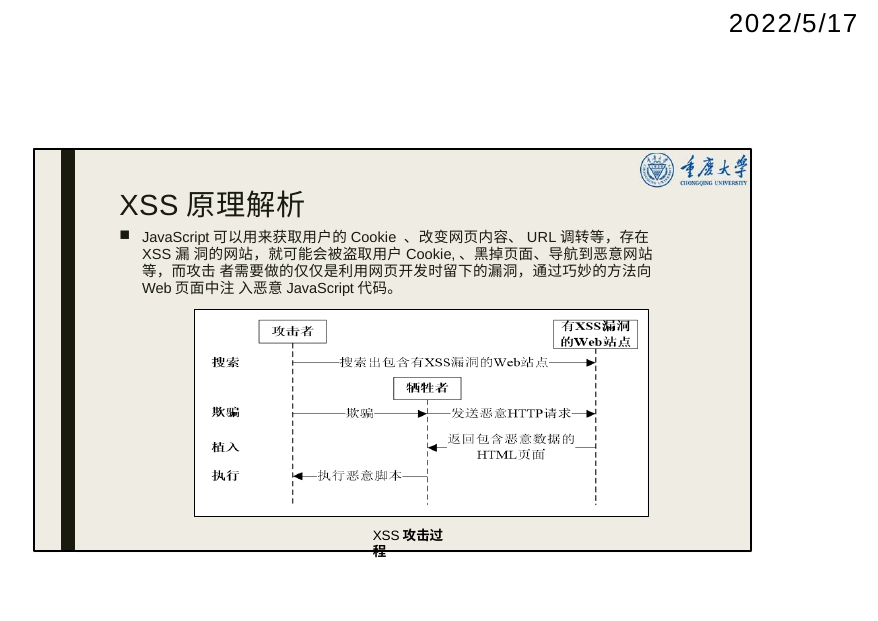

# 2022/5/17

XSS原理解析
JavaScript可以用来获取用户的Cookie 、改变网页内容、URL调转等，存在XSS漏 洞的网站，就可能会被盗取用户Cookie,、黑掉页面、导航到恶意网站等，而攻击 者需要做的仅仅是利用网页开发时留下的漏洞，通过巧妙的方法向Web页面中注 入恶意JavaScript代码。

XSS攻击过程